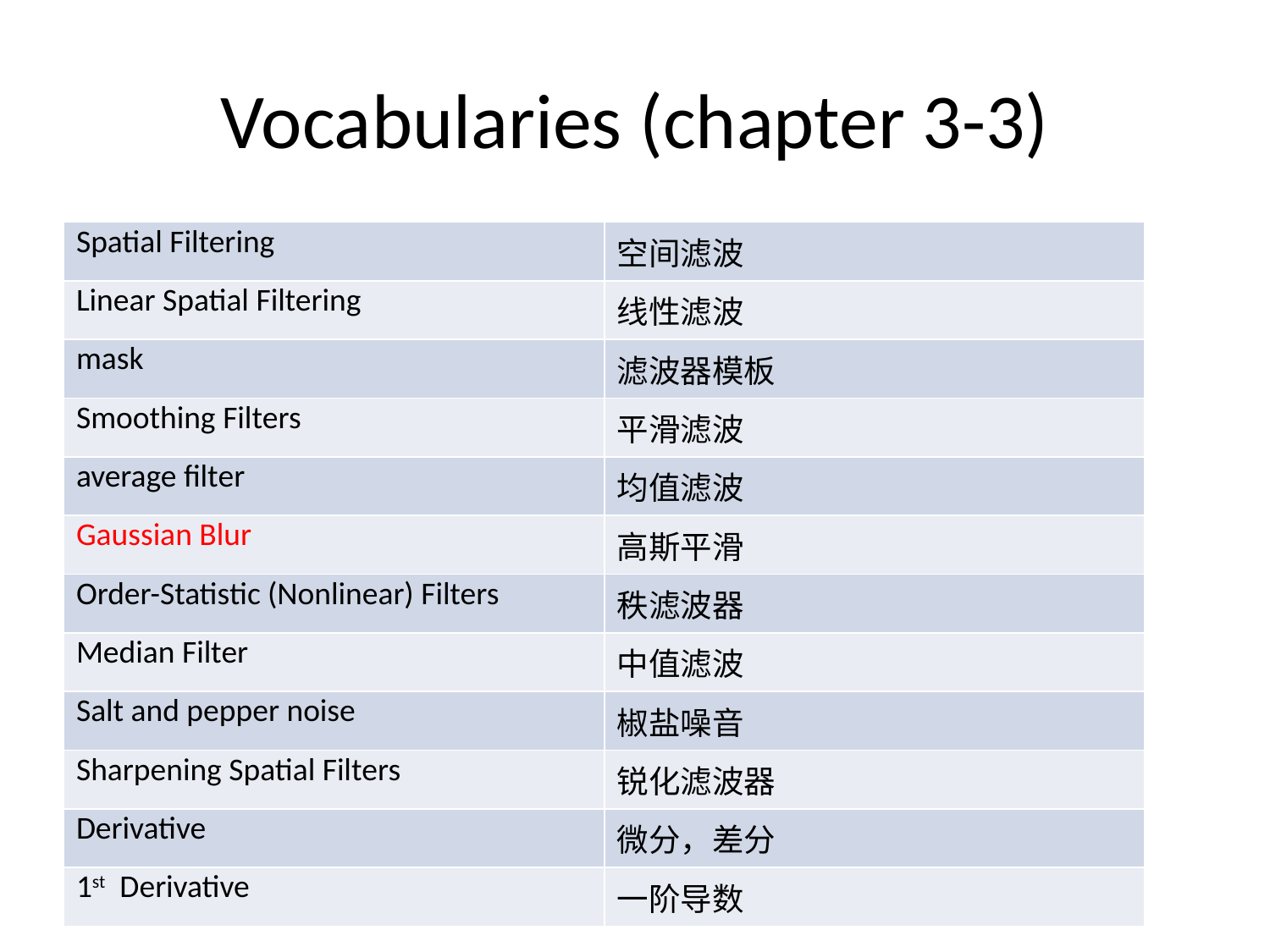

# Vocabularies (chapter 3-3)
| Spatial Filtering | 空间滤波 |
| --- | --- |
| Linear Spatial Filtering | 线性滤波 |
| mask | 滤波器模板 |
| Smoothing Filters | 平滑滤波 |
| average filter | 均值滤波 |
| Gaussian Blur | 高斯平滑 |
| Order-Statistic (Nonlinear) Filters | 秩滤波器 |
| Median Filter | 中值滤波 |
| Salt and pepper noise | 椒盐噪音 |
| Sharpening Spatial Filters | 锐化滤波器 |
| Derivative | 微分，差分 |
| 1st Derivative | 一阶导数 |